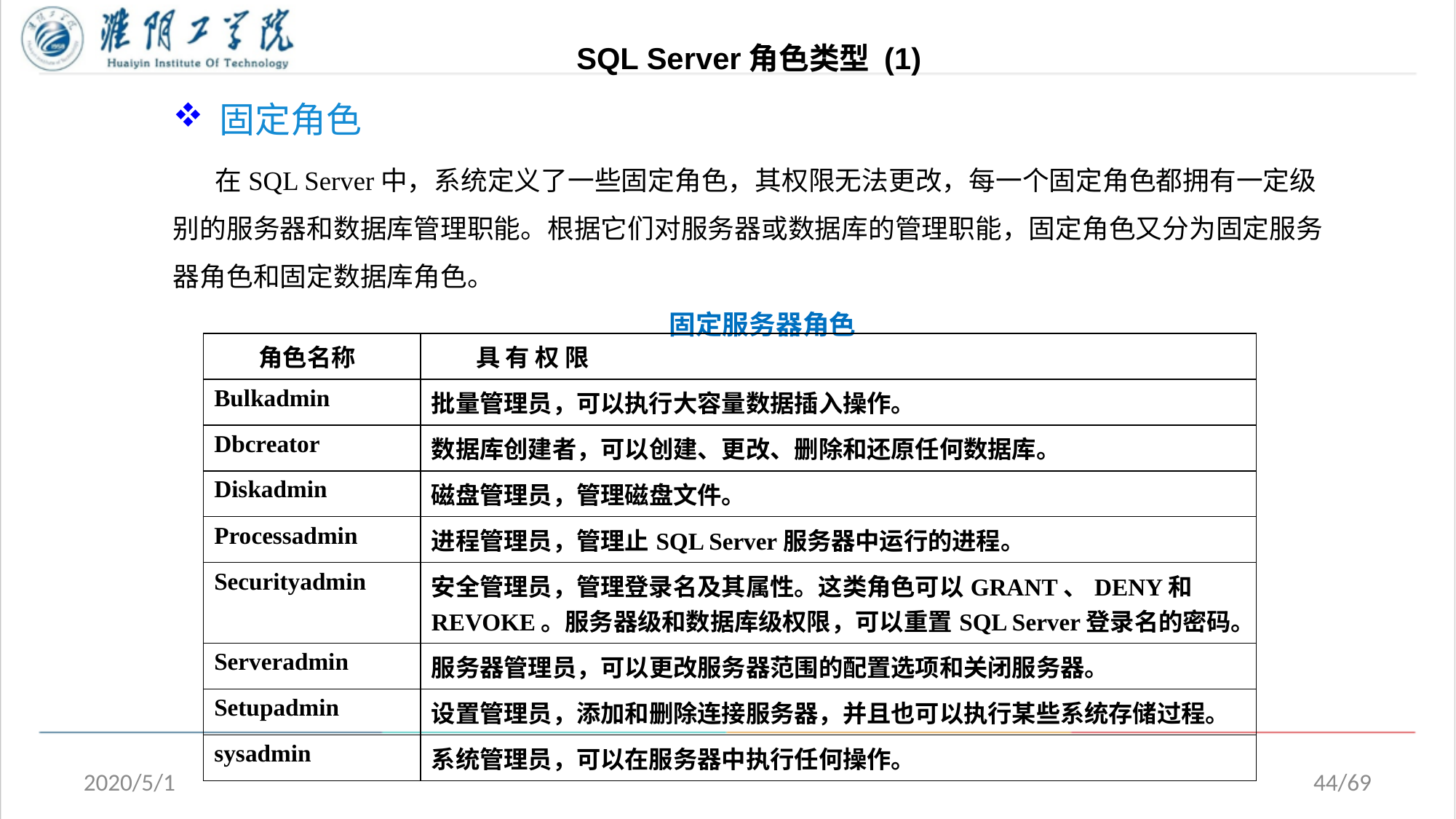

# SQL Server角色类型 (1)
 固定角色
      在SQL Server中，系统定义了一些固定角色，其权限无法更改，每一个固定角色都拥有一定级别的服务器和数据库管理职能。根据它们对服务器或数据库的管理职能，固定角色又分为固定服务器角色和固定数据库角色。
 固定服务器角色
| 角色名称 | 具 有 权 限 |
| --- | --- |
| Bulkadmin | 批量管理员，可以执行大容量数据插入操作。 |
| Dbcreator | 数据库创建者，可以创建、更改、删除和还原任何数据库。 |
| Diskadmin | 磁盘管理员，管理磁盘文件。 |
| Processadmin | 进程管理员，管理止SQL Server服务器中运行的进程。 |
| Securityadmin | 安全管理员，管理登录名及其属性。这类角色可以GRANT、DENY和REVOKE。服务器级和数据库级权限，可以重置SQL Server登录名的密码。 |
| Serveradmin | 服务器管理员，可以更改服务器范围的配置选项和关闭服务器。 |
| Setupadmin | 设置管理员，添加和删除连接服务器，并且也可以执行某些系统存储过程。 |
| sysadmin | 系统管理员，可以在服务器中执行任何操作。 |
2020/5/1
44/69